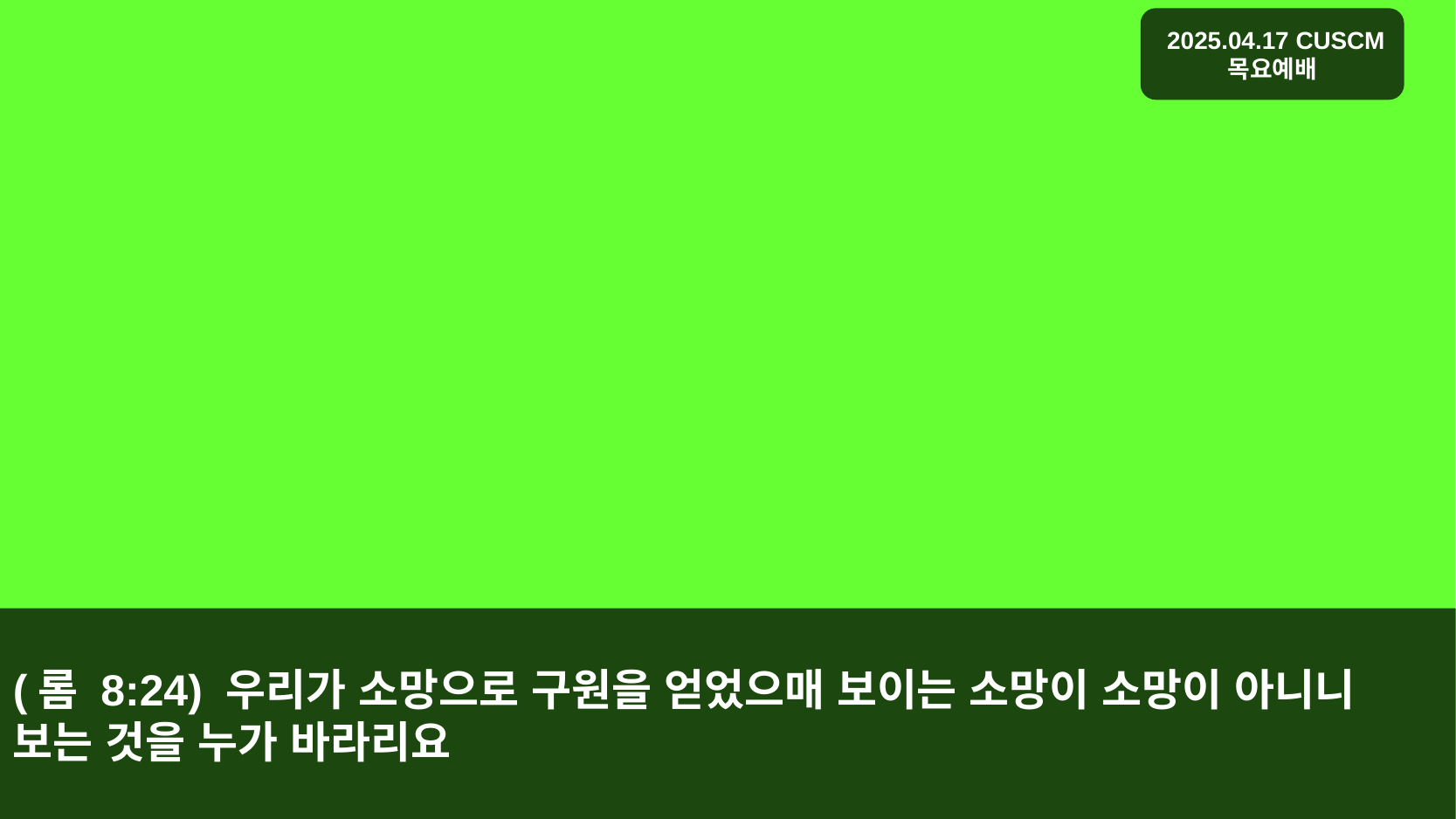

# (롬 8:24) 우리가 소망으로 구원을 얻었으매 보이는 소망이 소망이 아니니 보는 것을 누가 바라리요